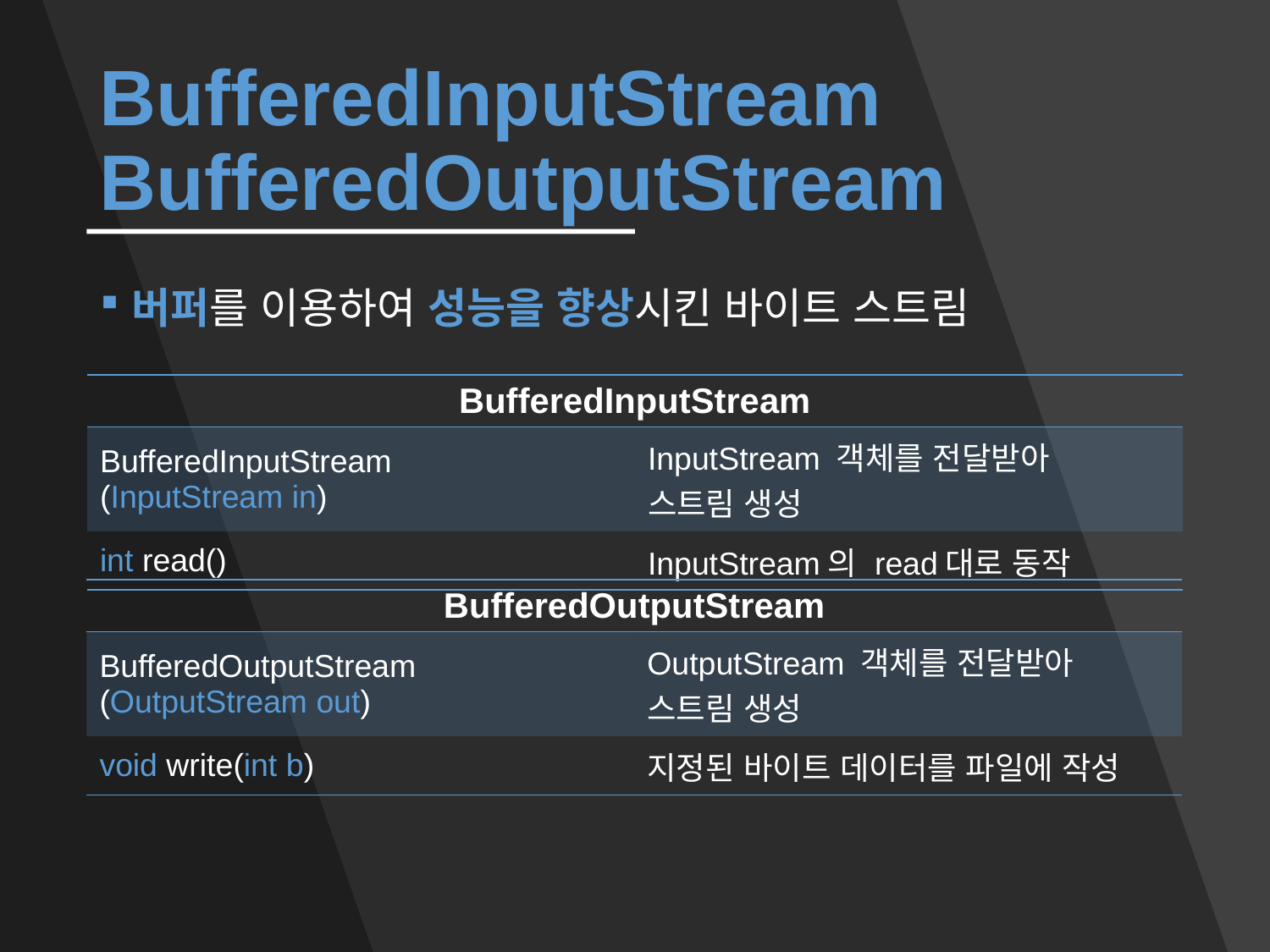

# BufferedInputStream BufferedOutputStream

버퍼를 이용하여 성능을 향상시킨 바이트 스트림
| BufferedInputStream |  |
| --- | --- |
| BufferedInputStream (InputStream in) | InputStream 객체를 전달받아 스트림 생성 |
| int read() | InputStream의 read대로 동작 |
| BufferedOutputStream |  |
| --- | --- |
| BufferedOutputStream (OutputStream out) | OutputStream 객체를 전달받아 스트림 생성 |
| void write(int b) | 지정된 바이트 데이터를 파일에 작성 |